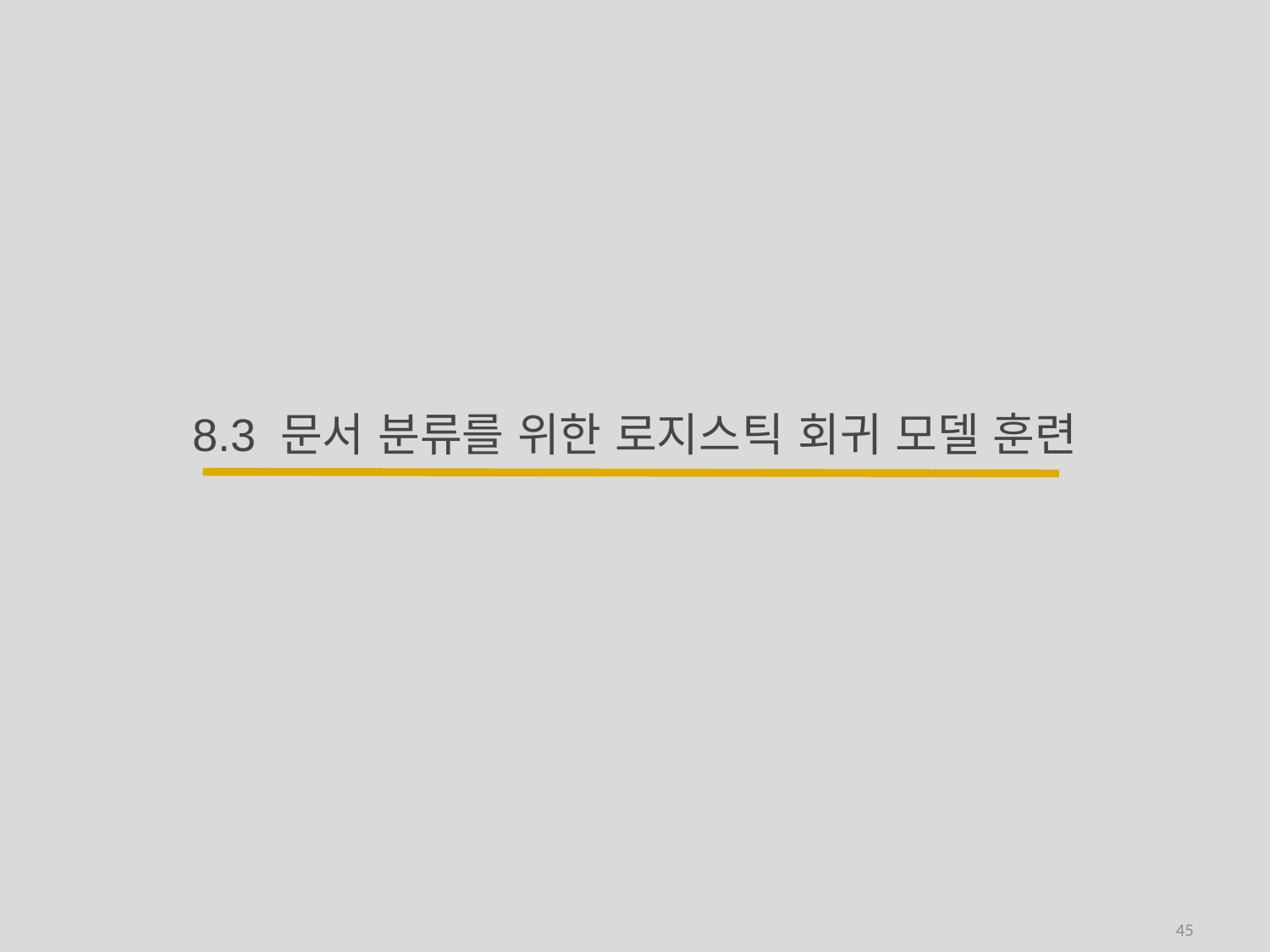

# 8.3 문서 분류를 위한 로지스틱 회귀 모델 훈련
45